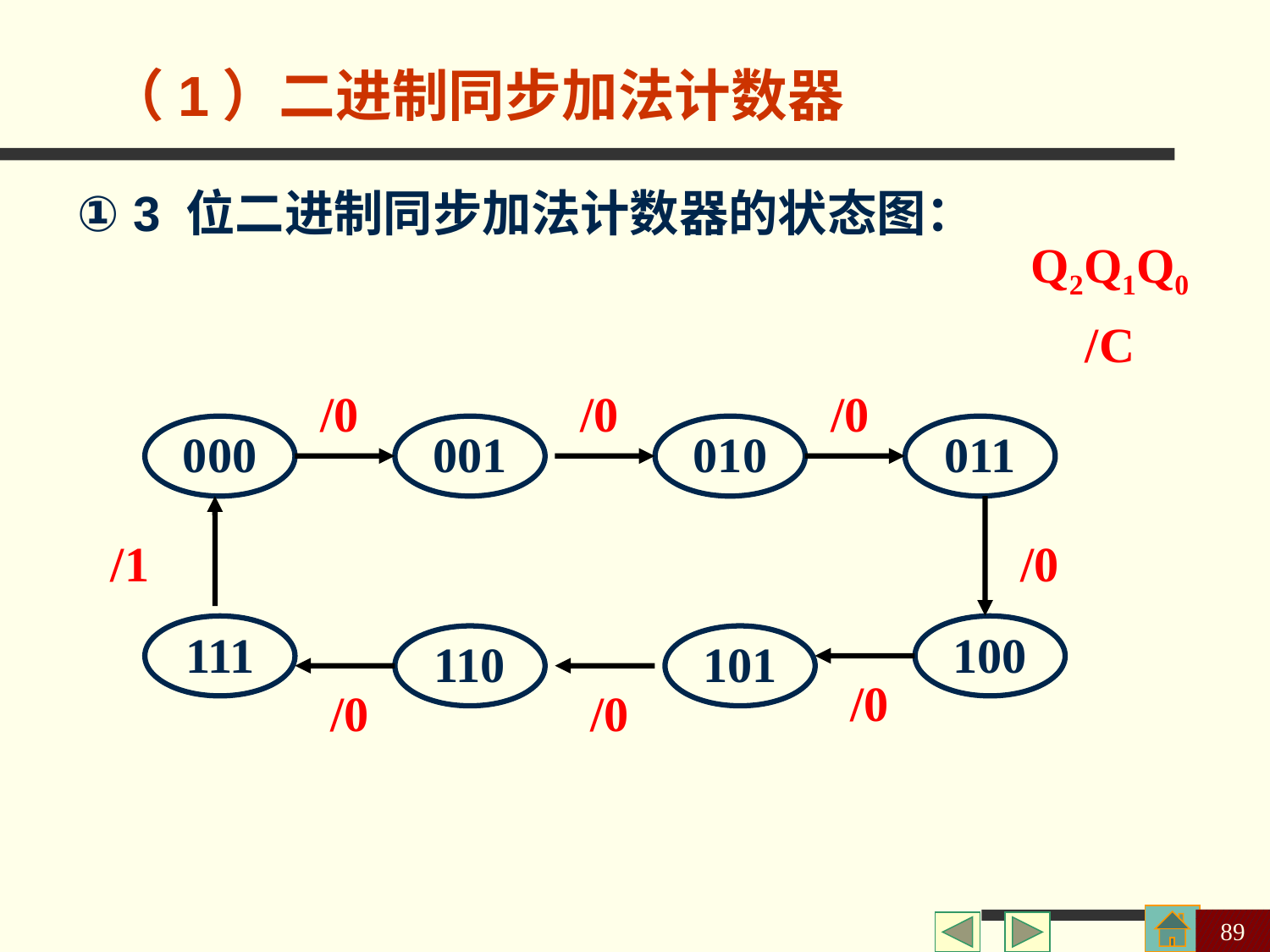

（1）二进制同步加法计数器
① 3 位二进制同步加法计数器的状态图：
Q2Q1Q0
/C
/0
/0
/0
000
001
010
011

/1
/0
111
100
110
101

/0
/0
/0
89